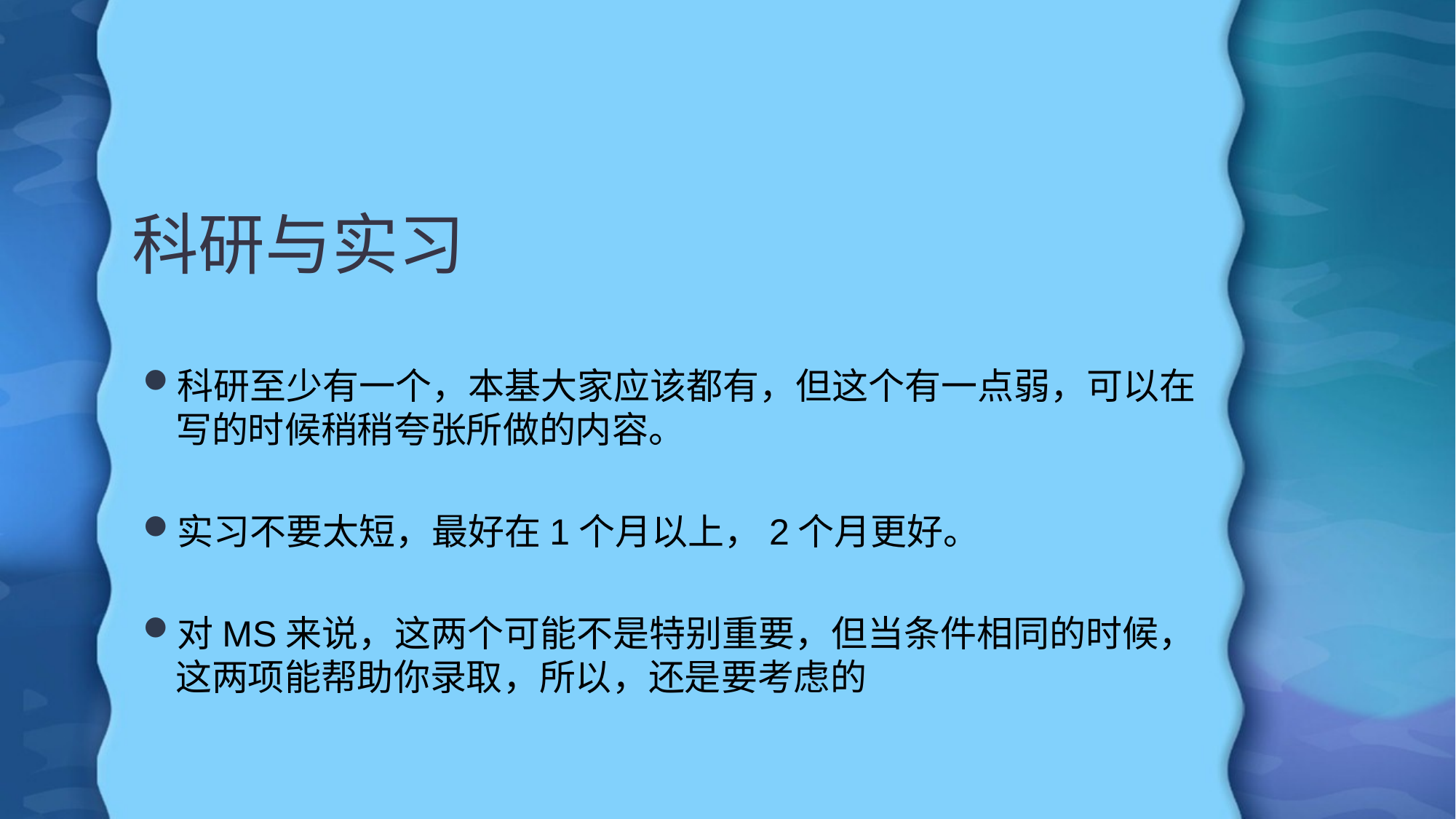

# 科研与实习
科研至少有一个，本基大家应该都有，但这个有一点弱，可以在写的时候稍稍夸张所做的内容。

实习不要太短，最好在1个月以上，2个月更好。

对MS来说，这两个可能不是特别重要，但当条件相同的时候，这两项能帮助你录取，所以，还是要考虑的